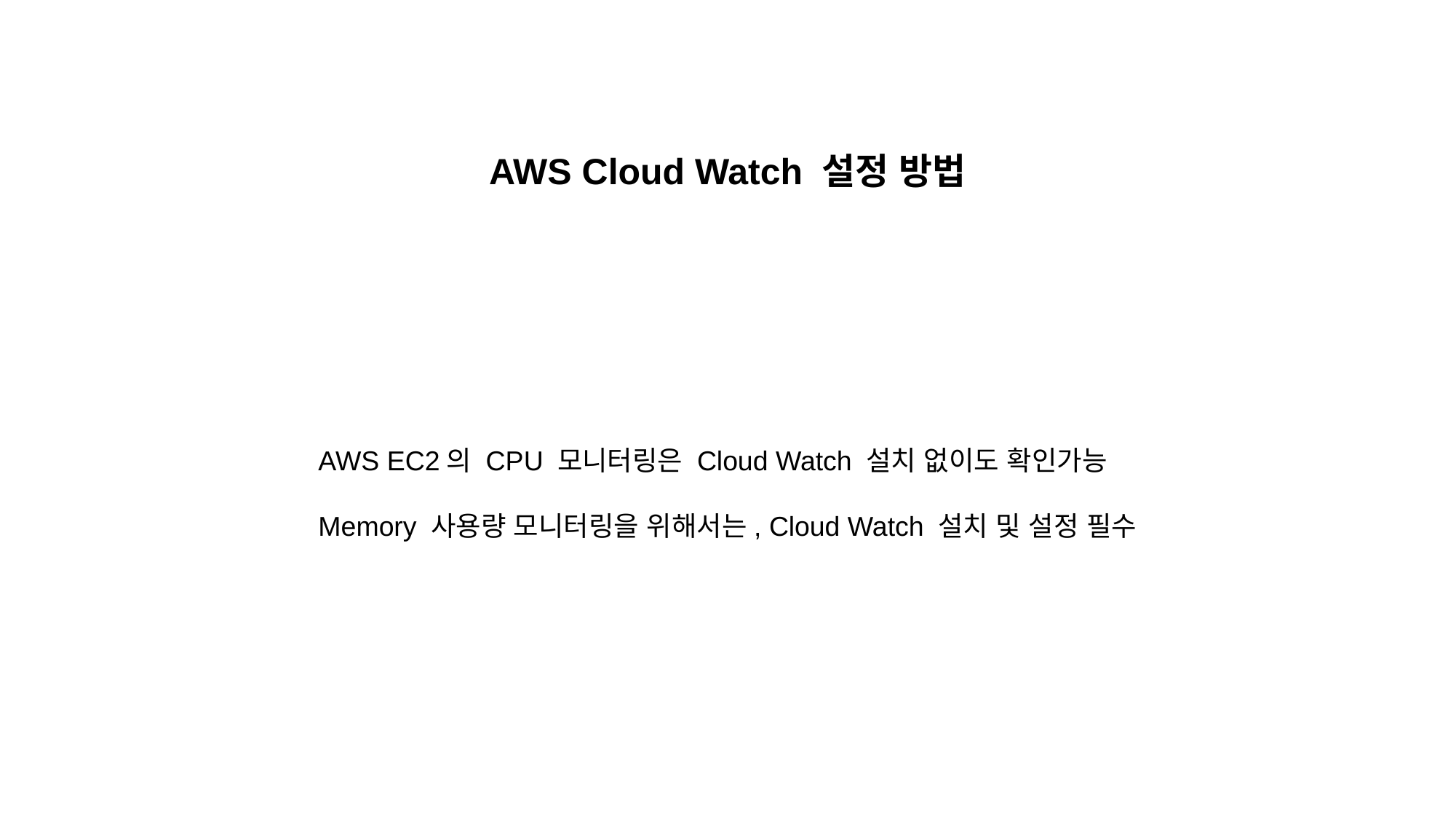

AWS Cloud Watch 설정 방법
AWS EC2의 CPU 모니터링은 Cloud Watch 설치 없이도 확인가능

Memory 사용량 모니터링을 위해서는, Cloud Watch 설치 및 설정 필수